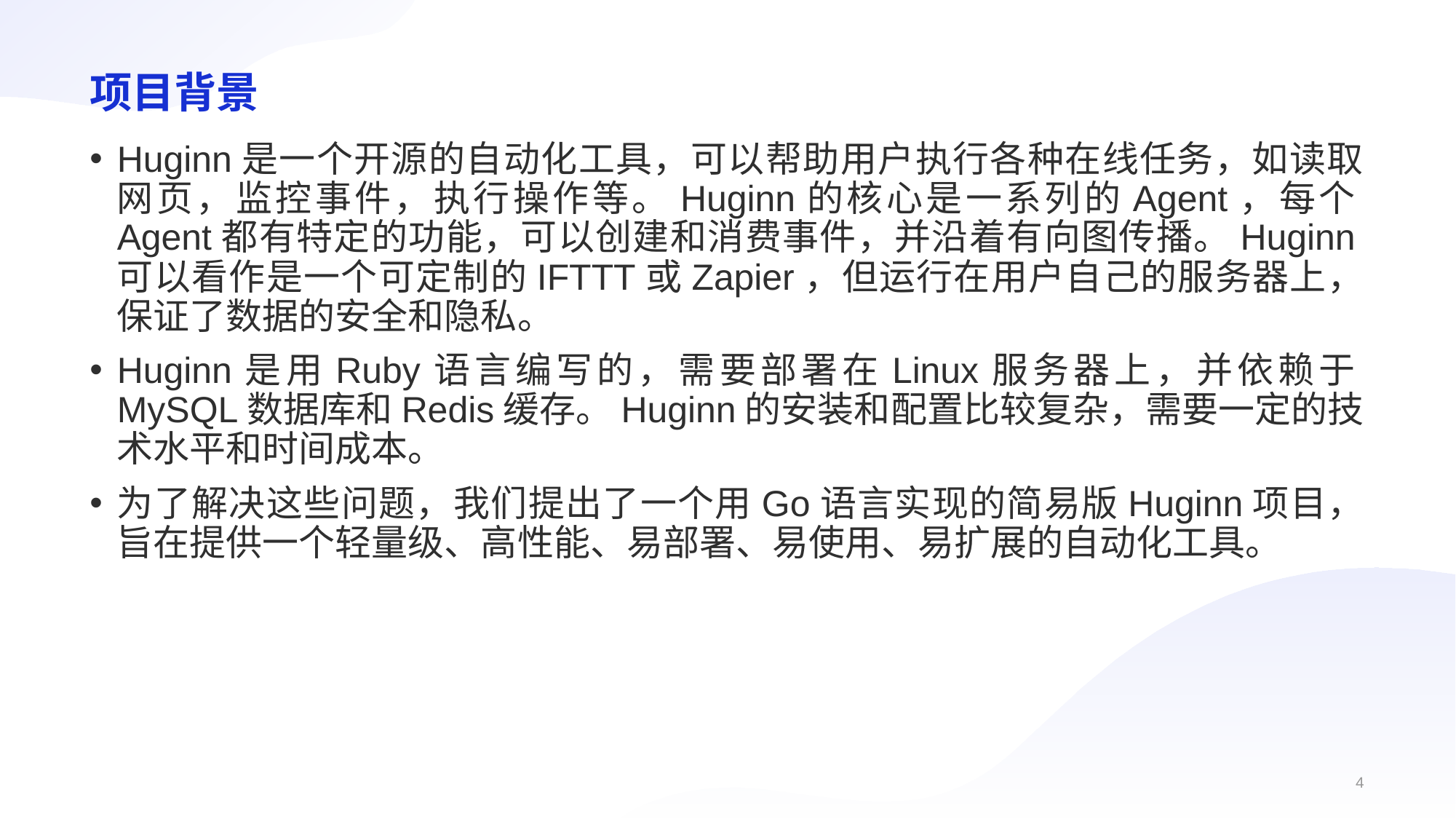

# 项目背景
Huginn是一个开源的自动化工具，可以帮助用户执行各种在线任务，如读取网页，监控事件，执行操作等。Huginn的核心是一系列的Agent，每个Agent都有特定的功能，可以创建和消费事件，并沿着有向图传播。Huginn可以看作是一个可定制的IFTTT或Zapier，但运行在用户自己的服务器上，保证了数据的安全和隐私。
Huginn是用Ruby语言编写的，需要部署在Linux服务器上，并依赖于MySQL数据库和Redis缓存。Huginn的安装和配置比较复杂，需要一定的技术水平和时间成本。
为了解决这些问题，我们提出了一个用Go语言实现的简易版Huginn项目，旨在提供一个轻量级、高性能、易部署、易使用、易扩展的自动化工具。

4